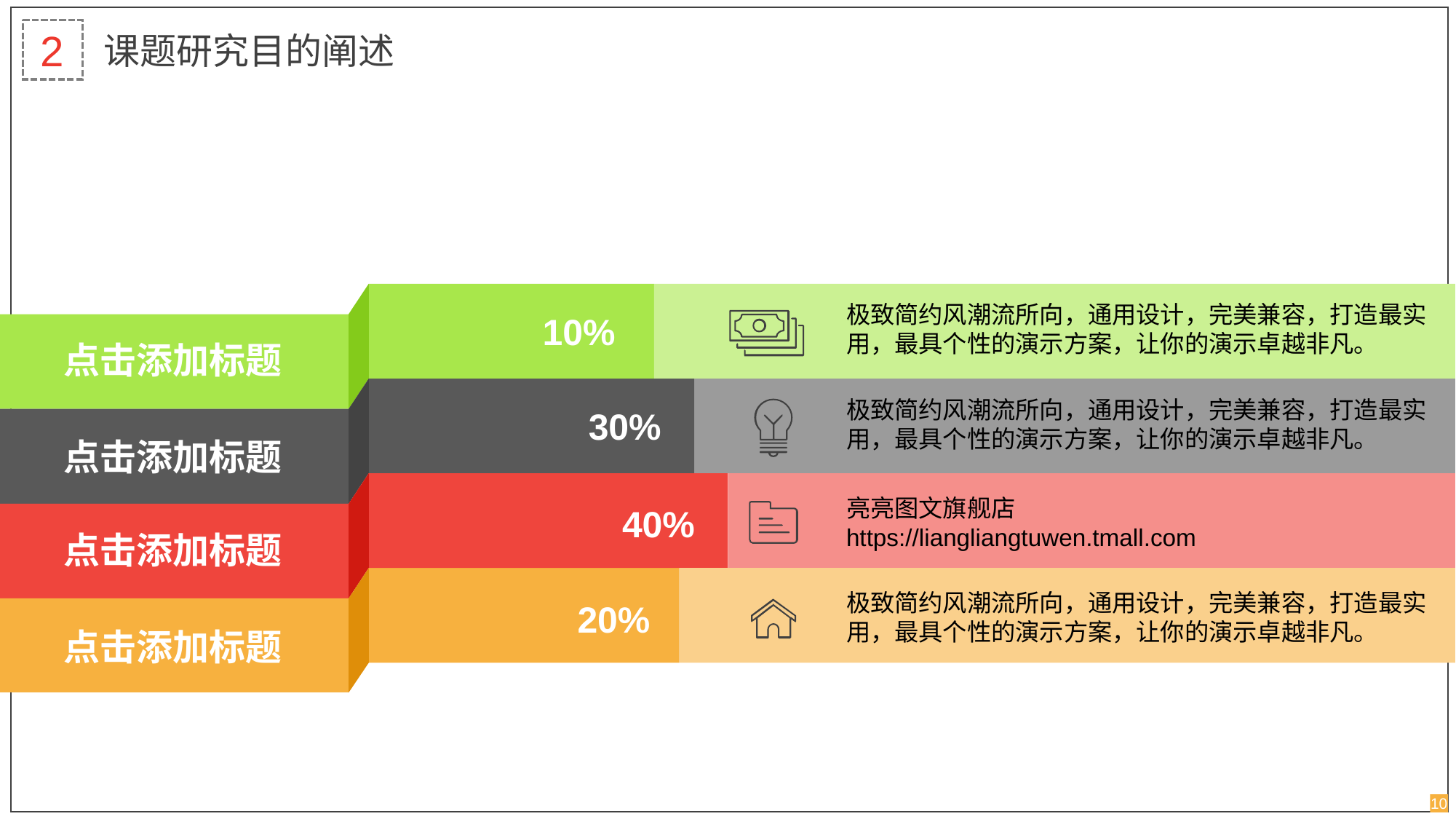

2
课题研究目的阐述

极致简约风潮流所向，通用设计，完美兼容，打造最实用，最具个性的演示方案，让你的演示卓越非凡。
10%

点击添加标题

极致简约风潮流所向，通用设计，完美兼容，打造最实用，最具个性的演示方案，让你的演示卓越非凡。
30%

点击添加标题

亮亮图文旗舰店
https://liangliangtuwen.tmall.com
40%

点击添加标题

极致简约风潮流所向，通用设计，完美兼容，打造最实用，最具个性的演示方案，让你的演示卓越非凡。
20%

点击添加标题
10